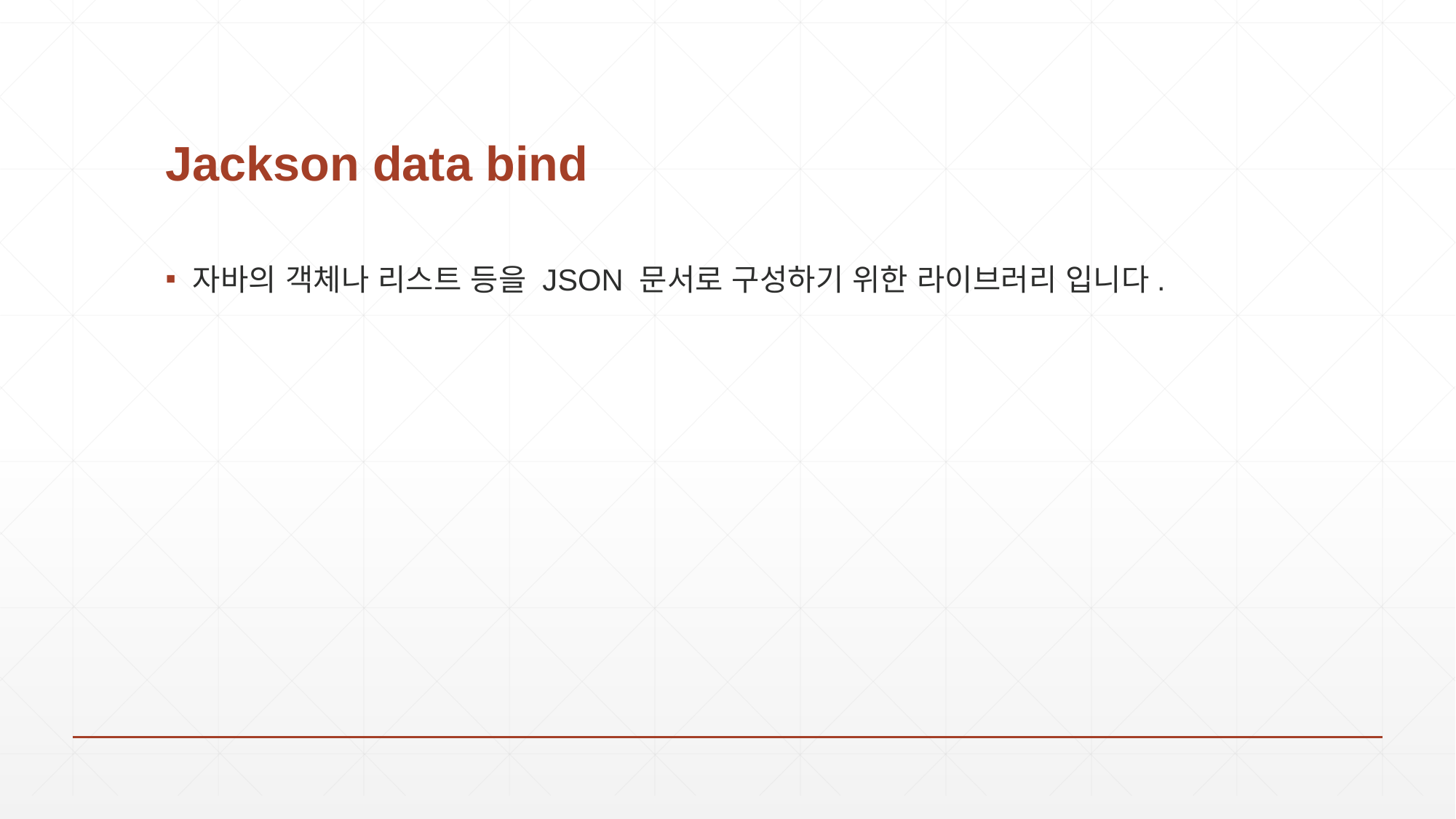

# Jackson data bind
자바의 객체나 리스트 등을 JSON 문서로 구성하기 위한 라이브러리 입니다.